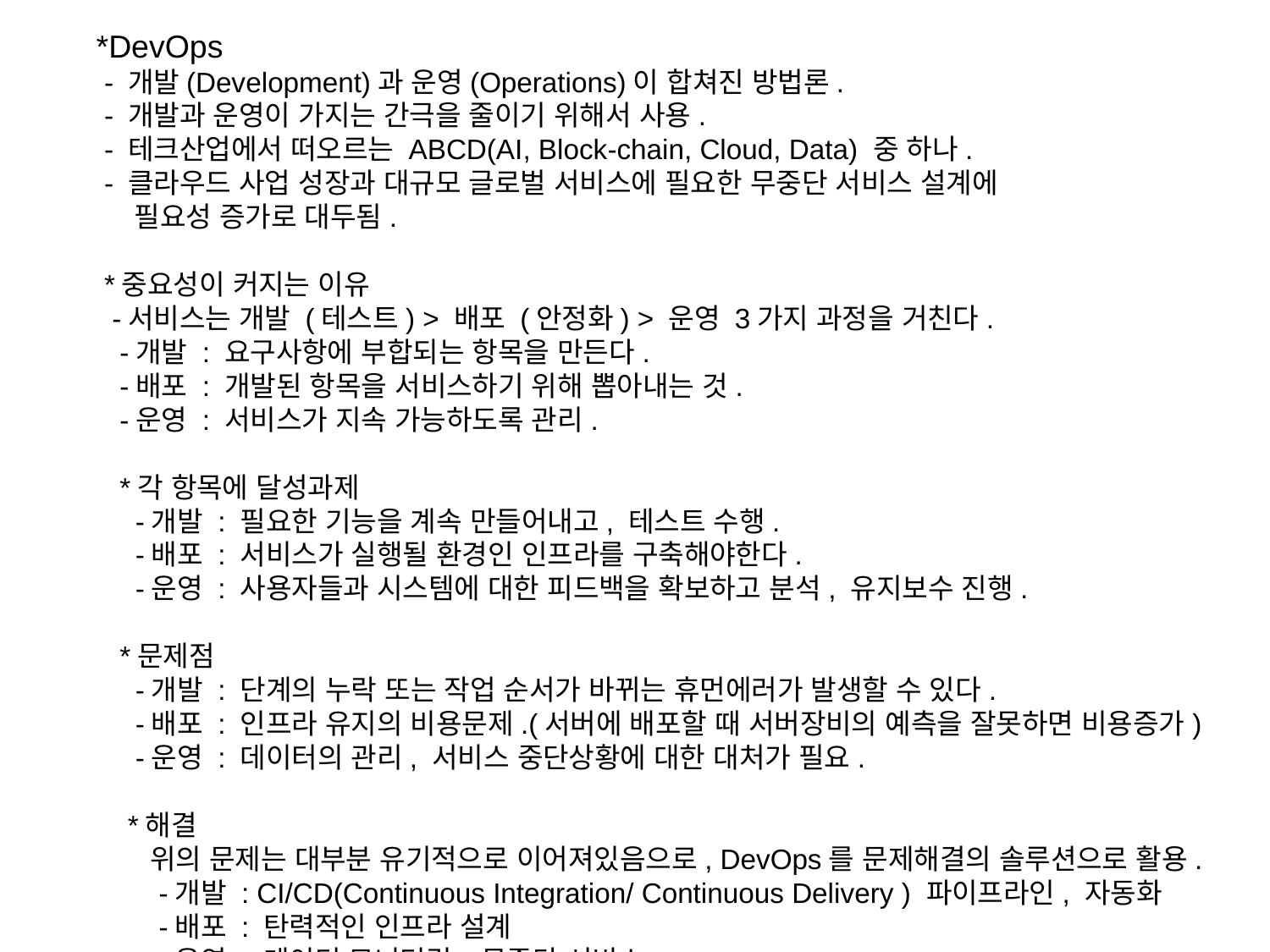

*DevOps
 - 개발(Development)과 운영(Operations)이 합쳐진 방법론.
 - 개발과 운영이 가지는 간극을 줄이기 위해서 사용.
 - 테크산업에서 떠오르는 ABCD(AI, Block-chain, Cloud, Data) 중 하나.
 - 클라우드 사업 성장과 대규모 글로벌 서비스에 필요한 무중단 서비스 설계에
    필요성 증가로 대두됨.

 *중요성이 커지는 이유
  -서비스는 개발 (테스트) > 배포 (안정화) > 운영 3가지 과정을 거친다.
   -개발 : 요구사항에 부합되는 항목을 만든다.
   -배포 : 개발된 항목을 서비스하기 위해 뽑아내는 것.
   -운영 : 서비스가 지속 가능하도록 관리.

   *각 항목에 달성과제
     -개발 : 필요한 기능을 계속 만들어내고, 테스트 수행.
     -배포 : 서비스가 실행될 환경인 인프라를 구축해야한다.
     -운영 : 사용자들과 시스템에 대한 피드백을 확보하고 분석, 유지보수 진행.

   *문제점
     -개발 : 단계의 누락 또는 작업 순서가 바뀌는 휴먼에러가 발생할 수 있다.
     -배포 : 인프라 유지의 비용문제.(서버에 배포할 때 서버장비의 예측을 잘못하면 비용증가)
     -운영 : 데이터의 관리, 서비스 중단상황에 대한 대처가 필요.

    *해결
      위의 문제는 대부분 유기적으로 이어져있음으로, DevOps를 문제해결의 솔루션으로 활용.
        -개발 : CI/CD(Continuous Integration/ Continuous Delivery ) 파이프라인, 자동화
        -배포 : 탄력적인 인프라 설계
        -운영 : 데이터 모니터링, 무중단 서비스